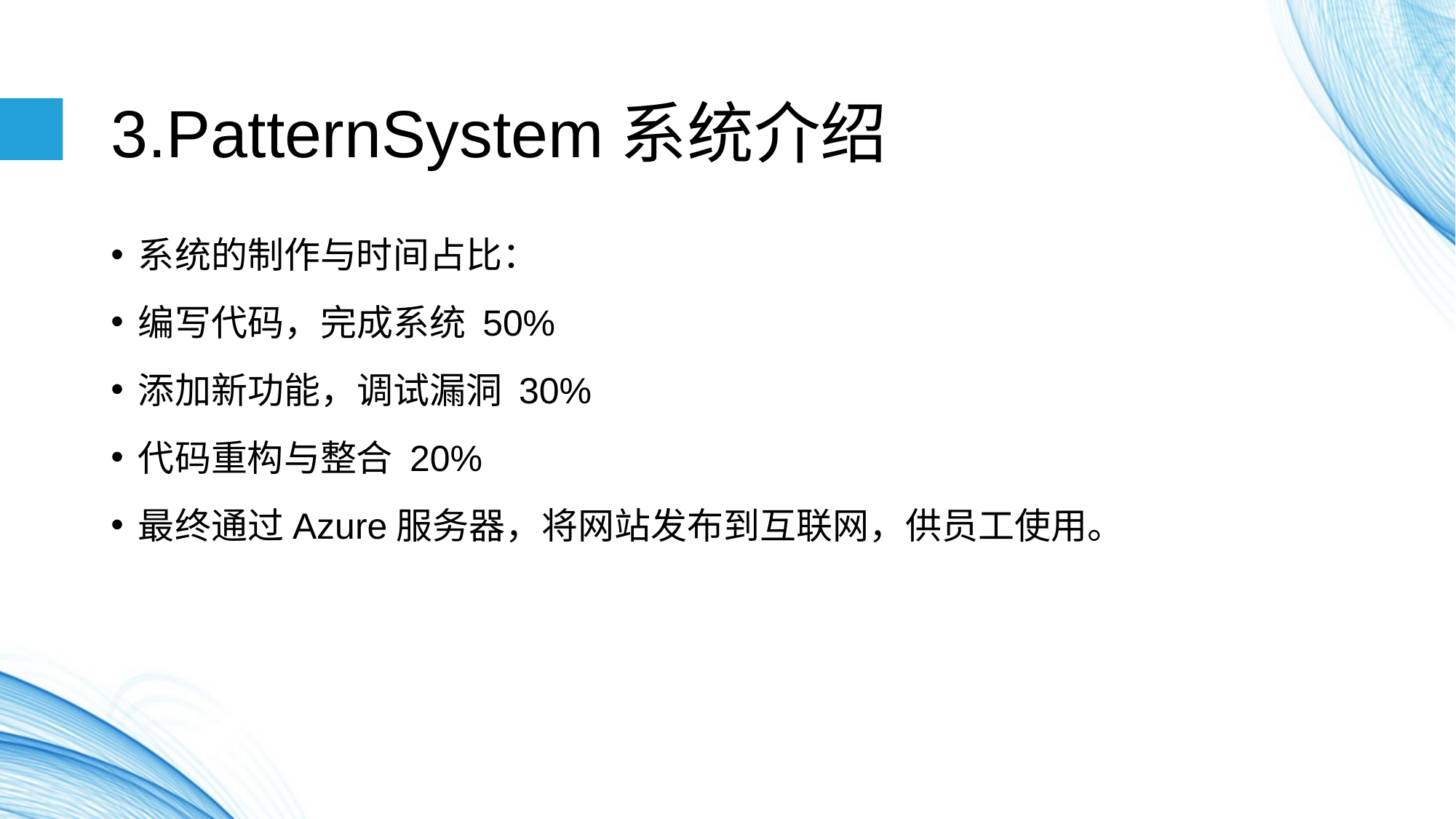

# 3.PatternSystem系统介绍
系统的制作与时间占比：
编写代码，完成系统 50%
添加新功能，调试漏洞 30%
代码重构与整合 20%
最终通过Azure服务器，将网站发布到互联网，供员工使用。